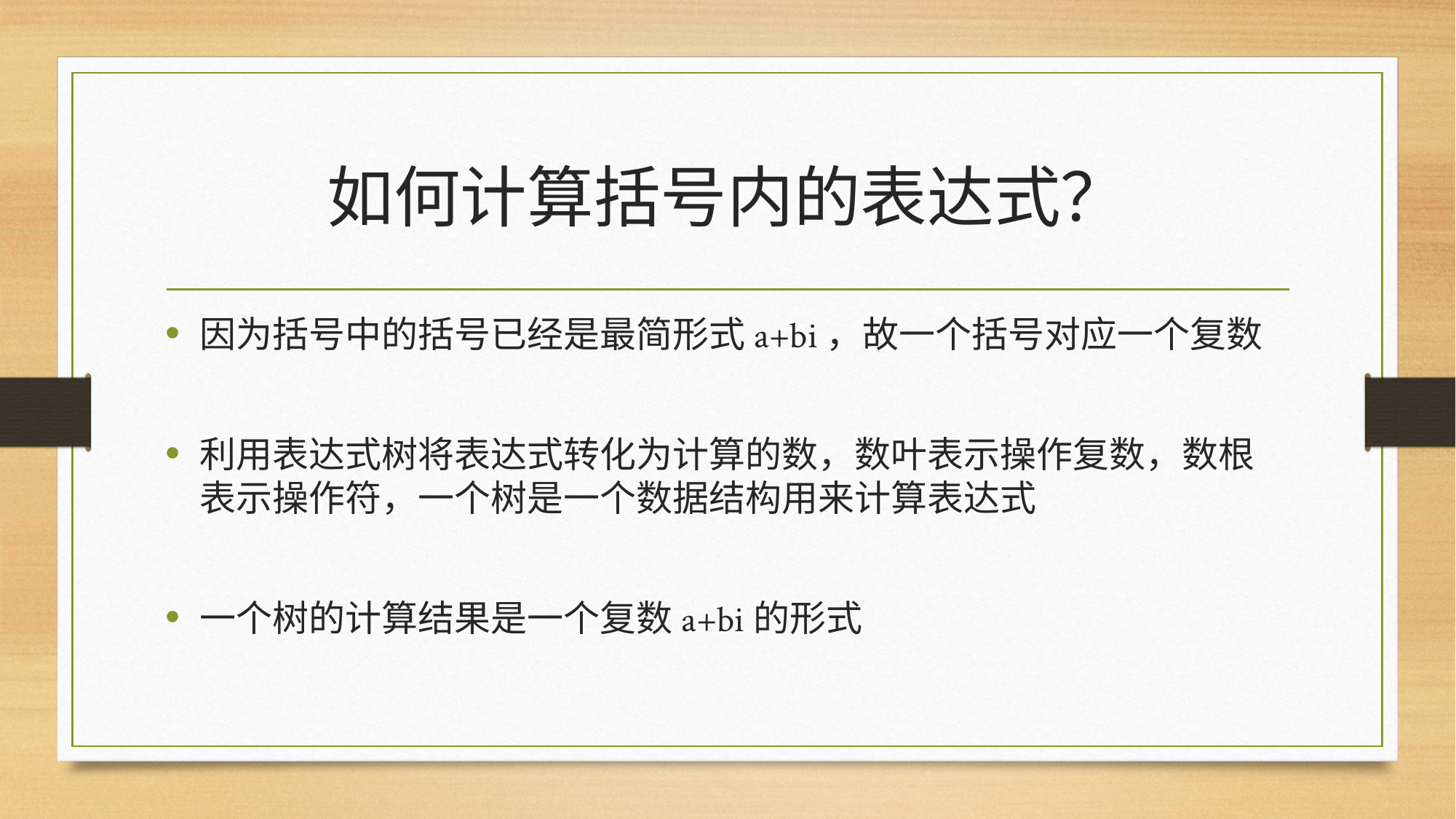

# 如何计算括号内的表达式？
因为括号中的括号已经是最简形式a+bi，故一个括号对应一个复数

利用表达式树将表达式转化为计算的数，数叶表示操作复数，数根表示操作符，一个树是一个数据结构用来计算表达式

一个树的计算结果是一个复数a+bi的形式